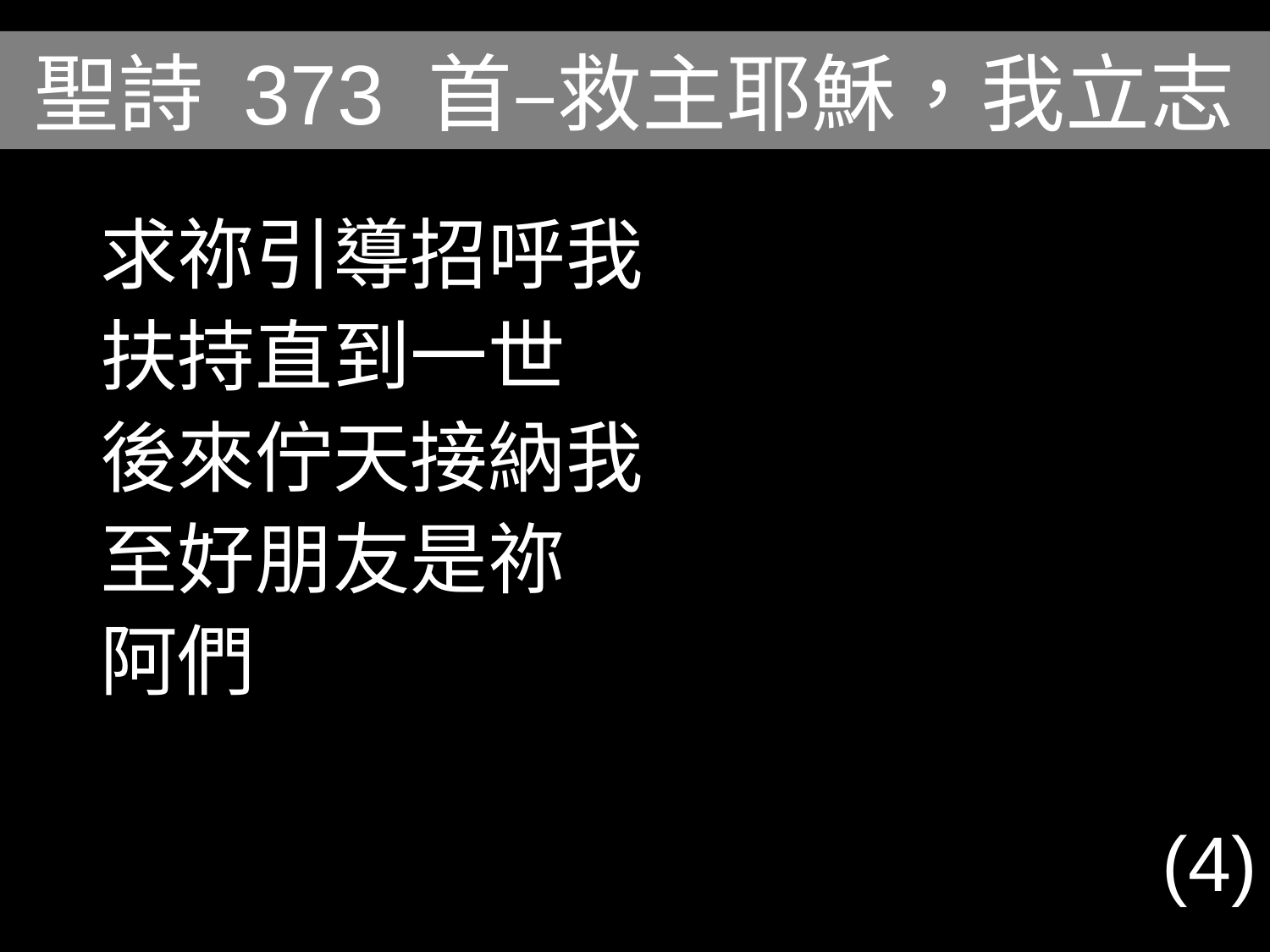

# 聖詩 373 首–救主耶穌，我立志
求祢引導招呼我
扶持直到一世
後來佇天接納我
至好朋友是祢
阿們

(4)